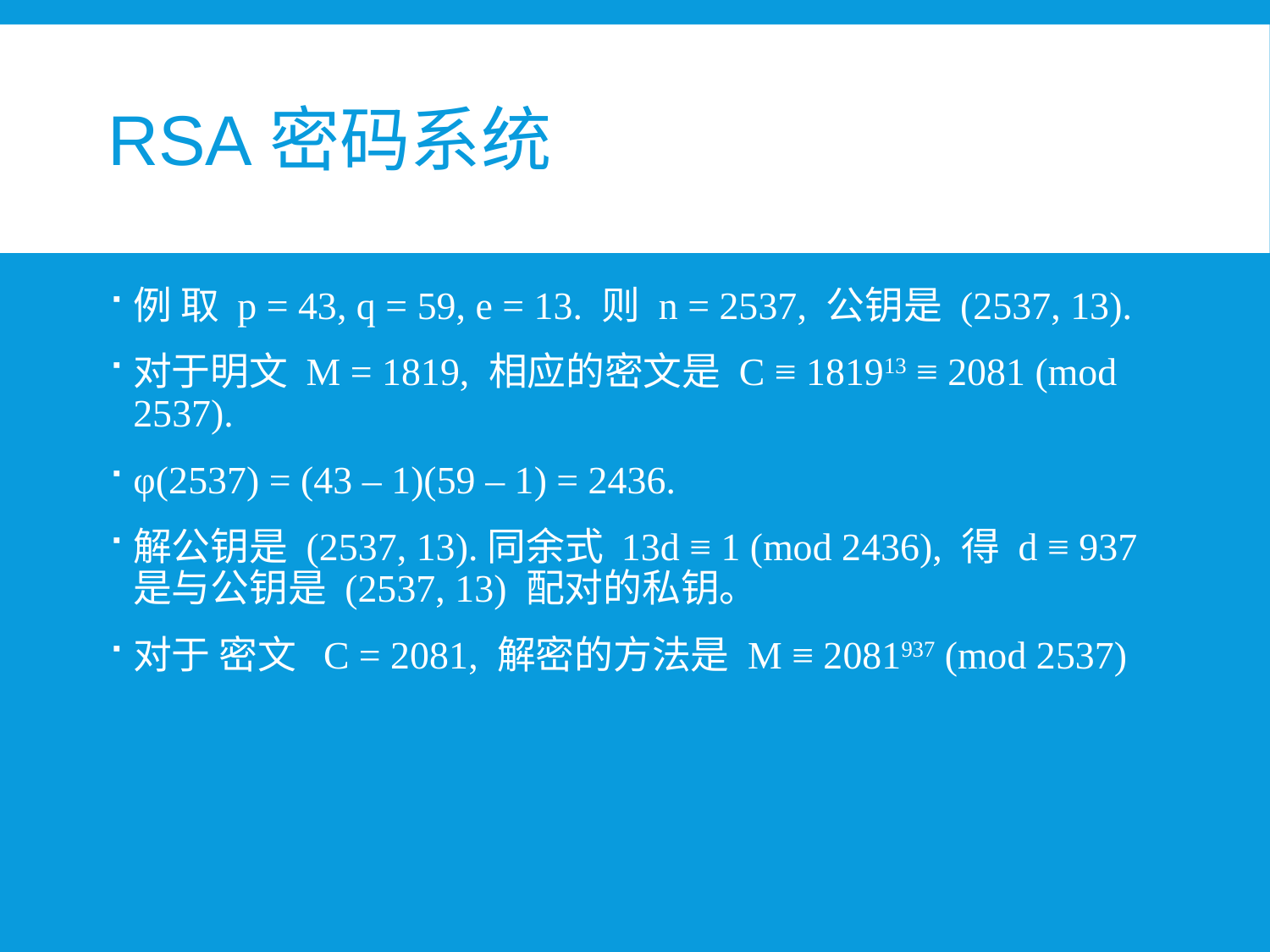

# RSA密码系统
例 取 p = 43, q = 59, e = 13. 则 n = 2537, 公钥是 (2537, 13).
对于明文 M = 1819, 相应的密文是 C ≡ 181913 ≡ 2081 (mod 2537).
φ(2537) = (43 – 1)(59 – 1) = 2436.
解公钥是 (2537, 13).同余式 13d ≡ 1 (mod 2436), 得 d ≡ 937 是与公钥是 (2537, 13) 配对的私钥。
对于 密文  C = 2081, 解密的方法是 M ≡ 2081937 (mod 2537)